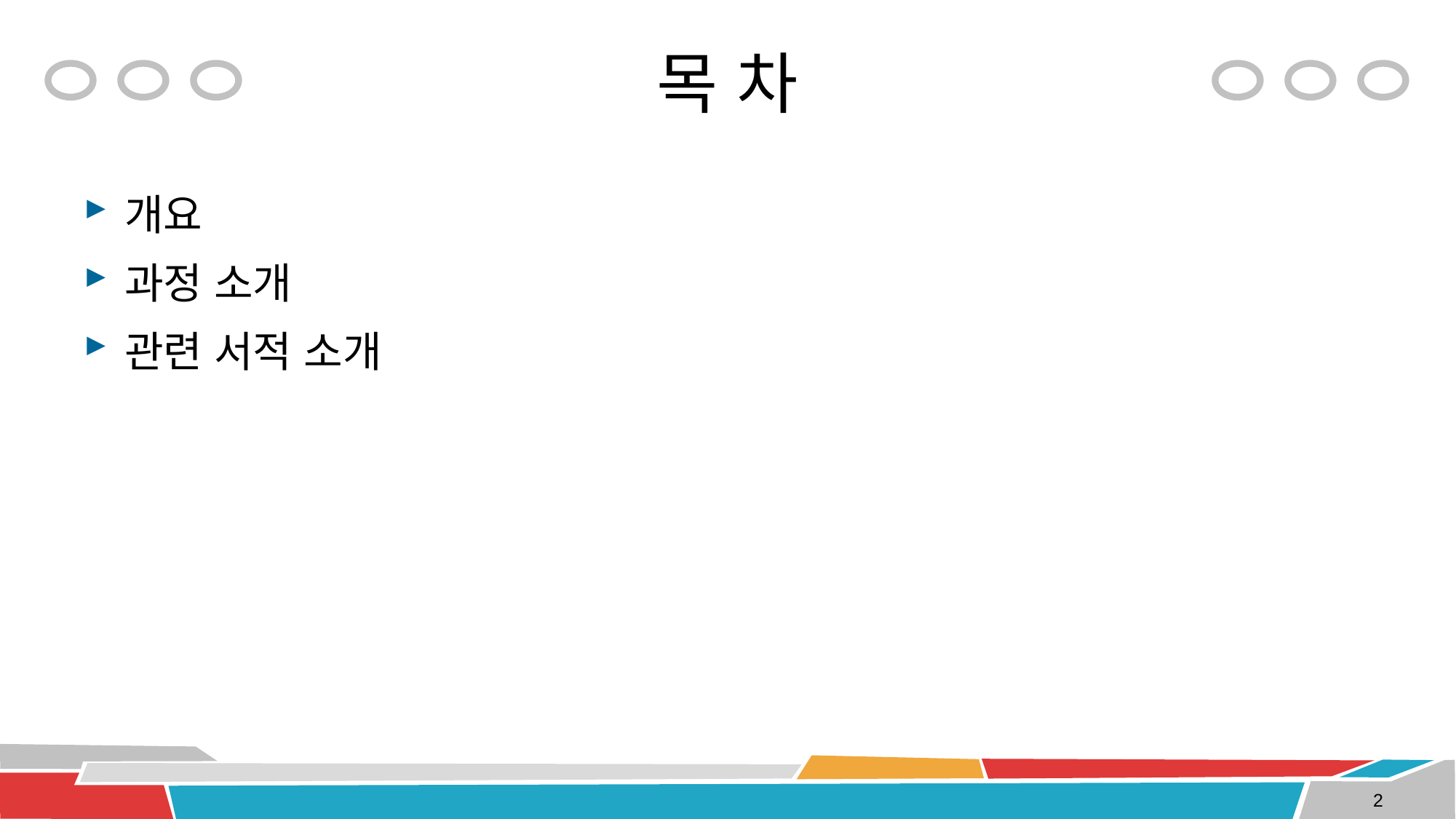

# 목 차
개요
과정 소개
관련 서적 소개
2